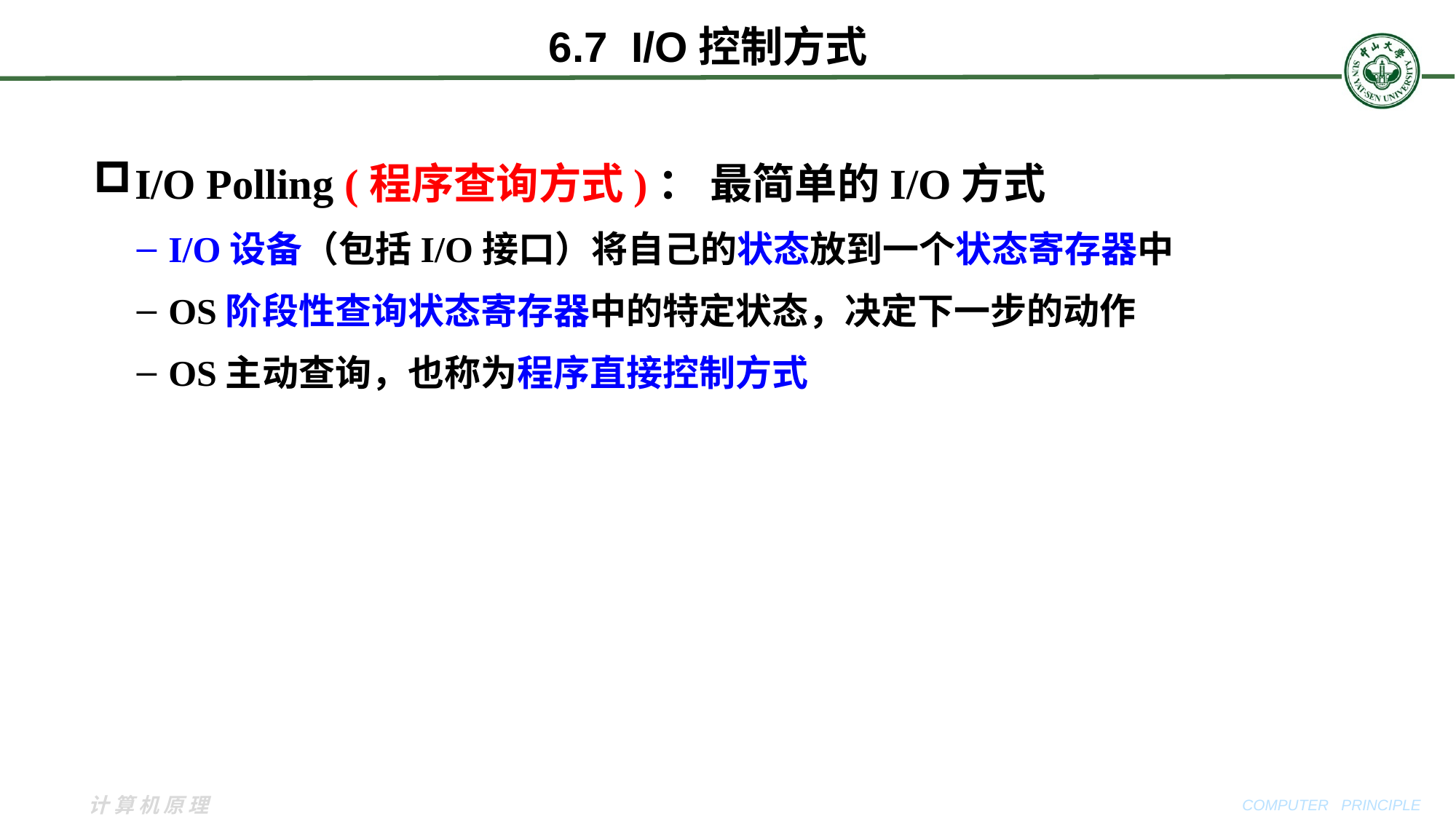

I/O Polling (程序查询方式)： 最简单的I/O方式
I/O设备（包括I/O接口）将自己的状态放到一个状态寄存器中
OS阶段性查询状态寄存器中的特定状态，决定下一步的动作
OS主动查询，也称为程序直接控制方式